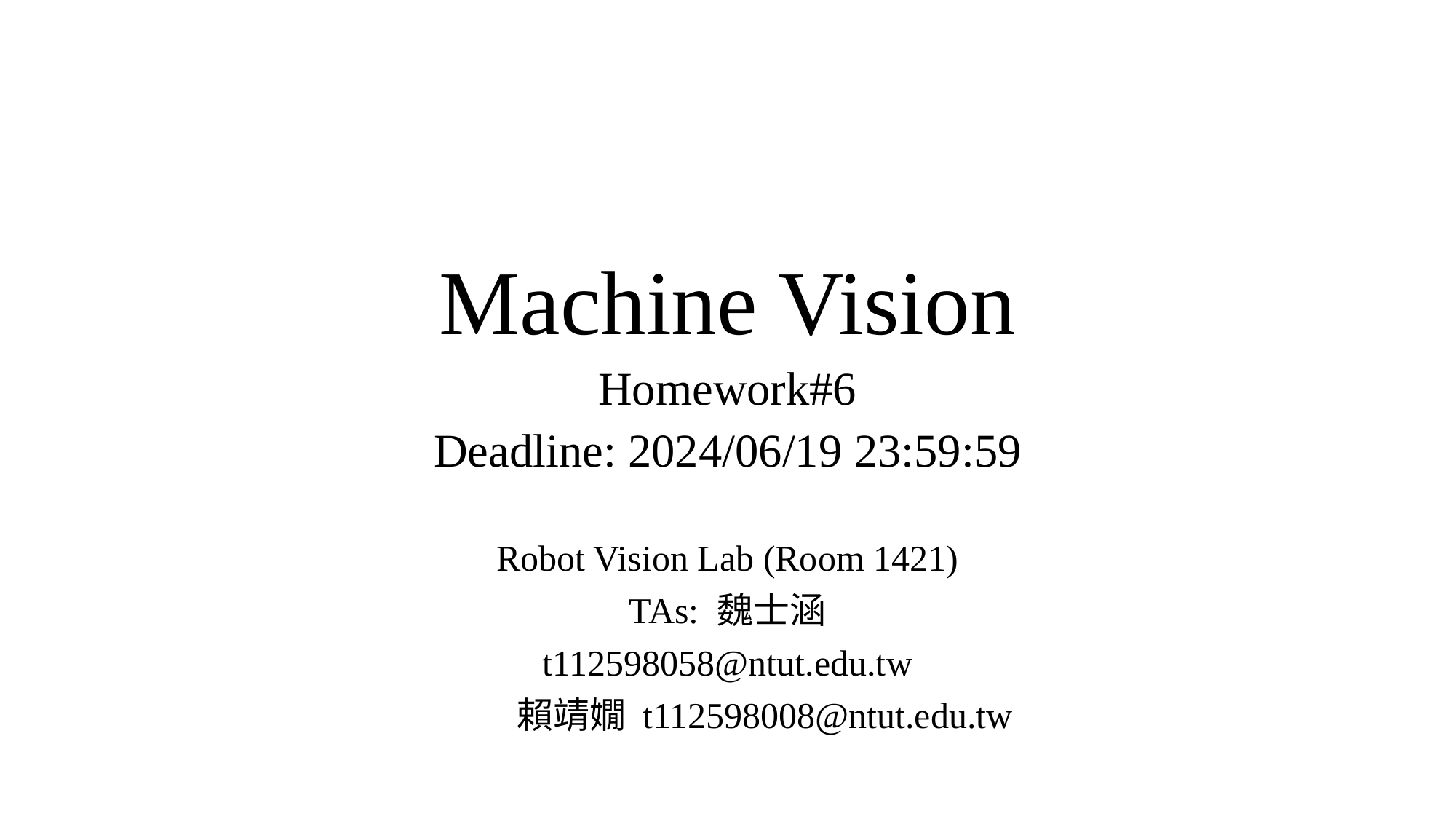

# Machine Vision Homework#6 Deadline: 2024/06/19 23:59:59
Robot Vision Lab (Room 1421)
TAs: 魏士涵 t112598058@ntut.edu.tw
        賴靖嫺 t112598008@ntut.edu.tw